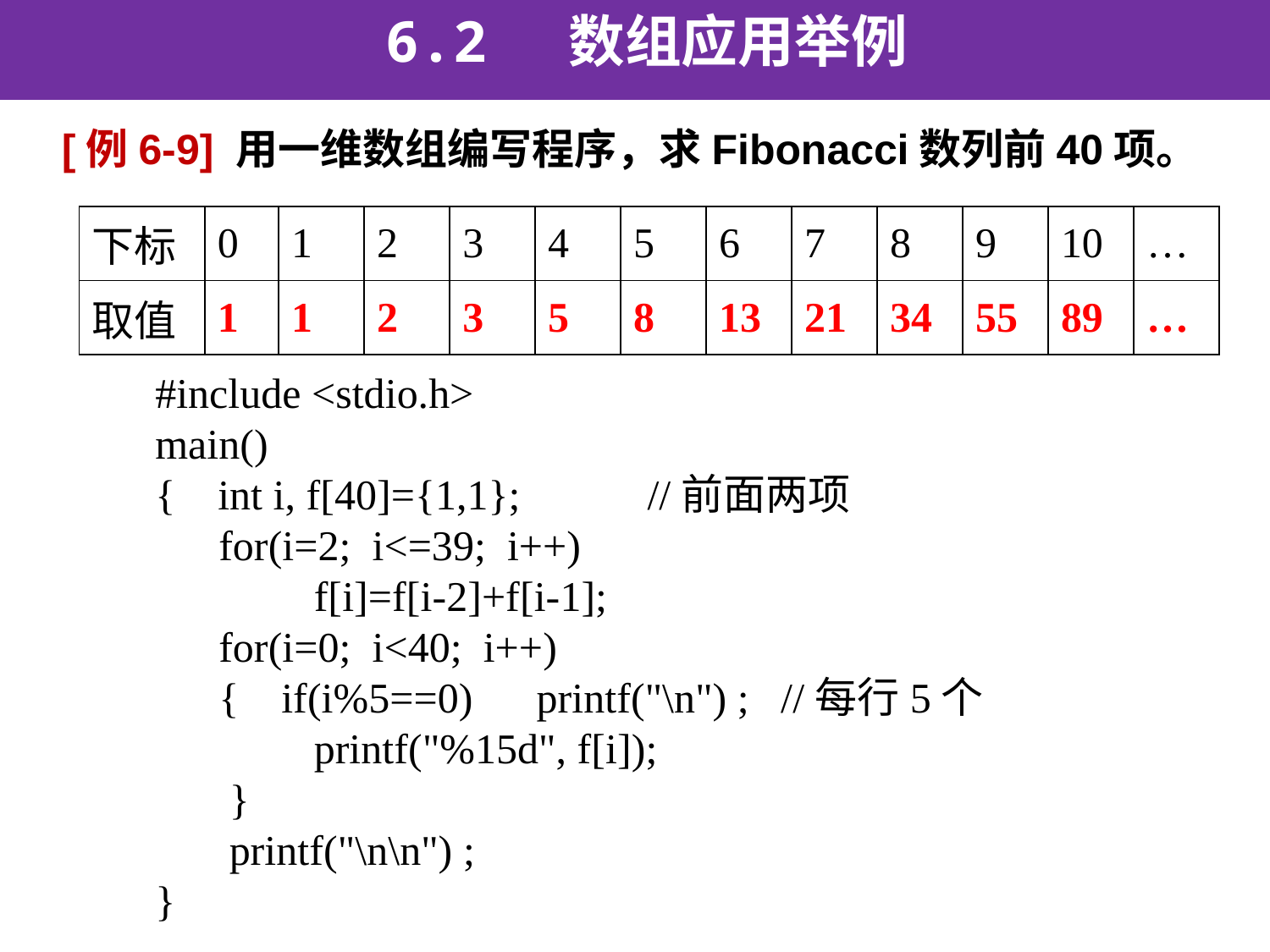

6.2  数组应用举例
[例6-9] 用一维数组编写程序，求Fibonacci数列前40项。
| 下标 | 0 | 1 | 2 | 3 | 4 | 5 | 6 | 7 | 8 | 9 | 10 | … |
| --- | --- | --- | --- | --- | --- | --- | --- | --- | --- | --- | --- | --- |
| 取值 | 1 | 1 | 2 | 3 | 5 | 8 | 13 | 21 | 34 | 55 | 89 | … |
#include <stdio.h>
main()
{    int i, f[40]={1,1};            //前面两项
      for(i=2;  i<=39;  i++)
 	   f[i]=f[i-2]+f[i-1];
      for(i=0;  i<40;  i++)
      {    if(i%5==0)      printf("\n") ;   //每行5个
	   printf("%15d", f[i]);
       }
       printf("\n\n") ;
}